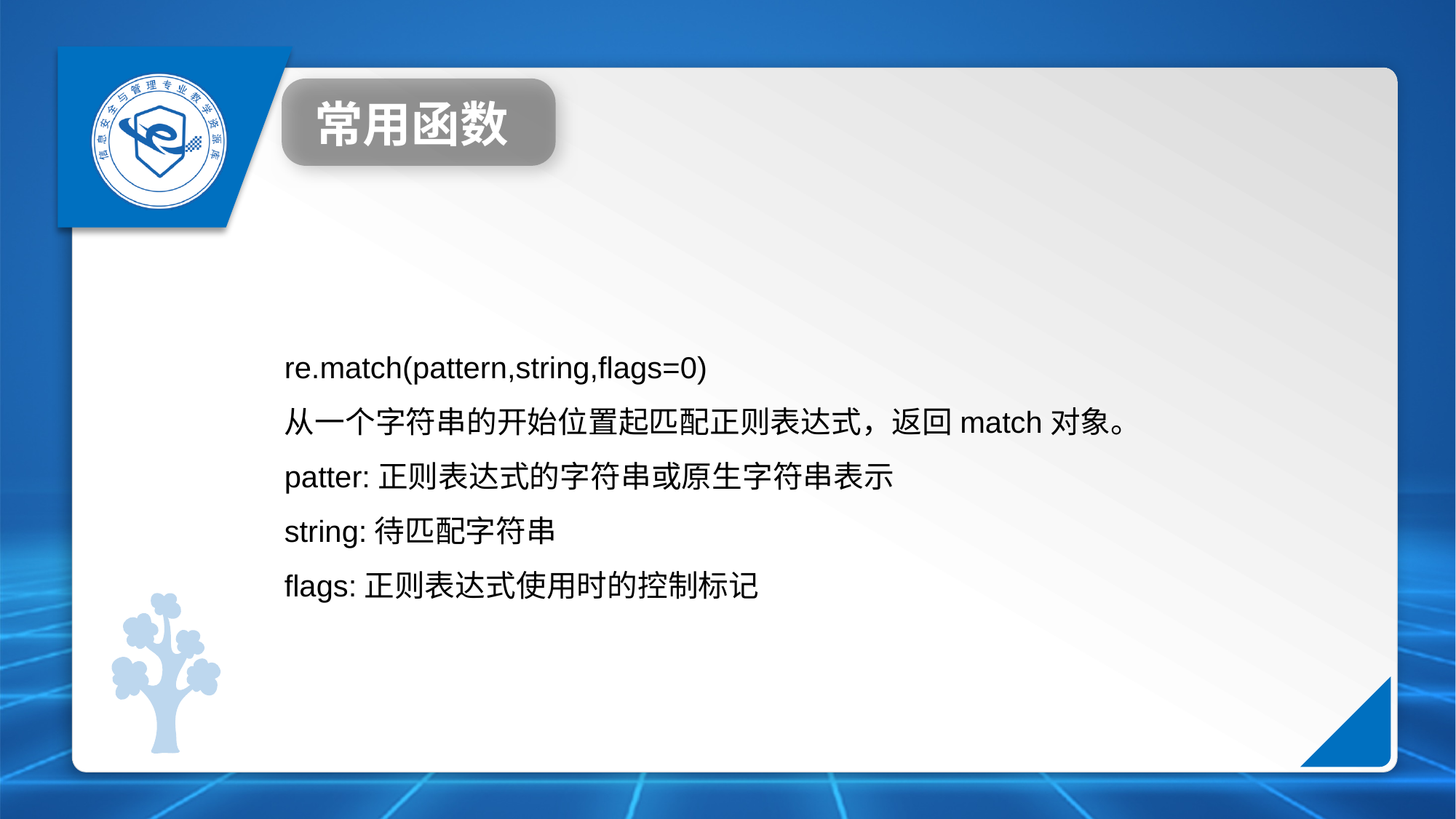

常用函数
re.match(pattern,string,flags=0)
从一个字符串的开始位置起匹配正则表达式，返回match对象。
patter:正则表达式的字符串或原生字符串表示
string:待匹配字符串
flags:正则表达式使用时的控制标记